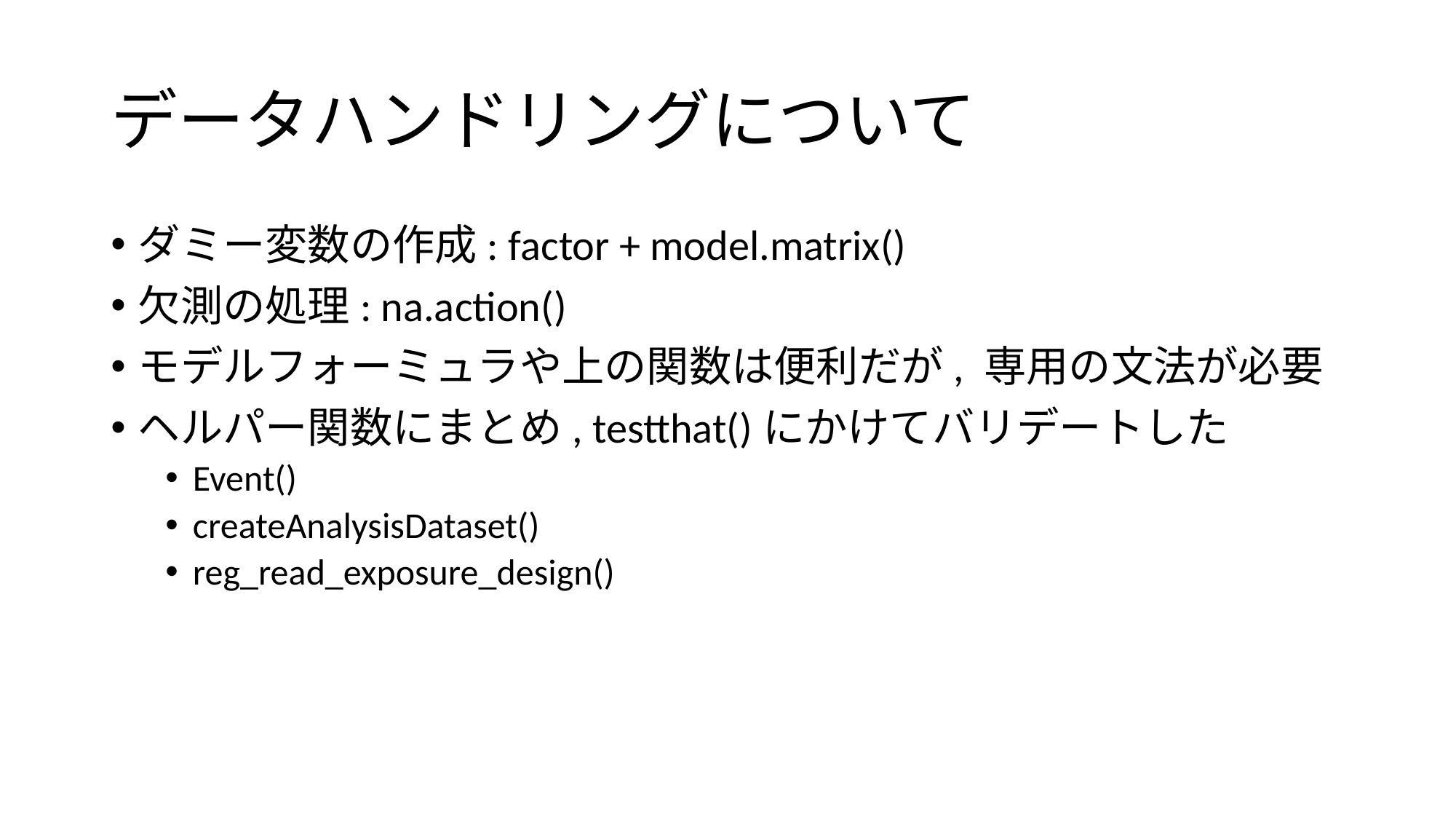

# データハンドリングについて
ダミー変数の作成: factor + model.matrix()
欠測の処理: na.action()
モデルフォーミュラや上の関数は便利だが, 専用の文法が必要
ヘルパー関数にまとめ, testthat()にかけてバリデートした
Event()
createAnalysisDataset()
reg_read_exposure_design()